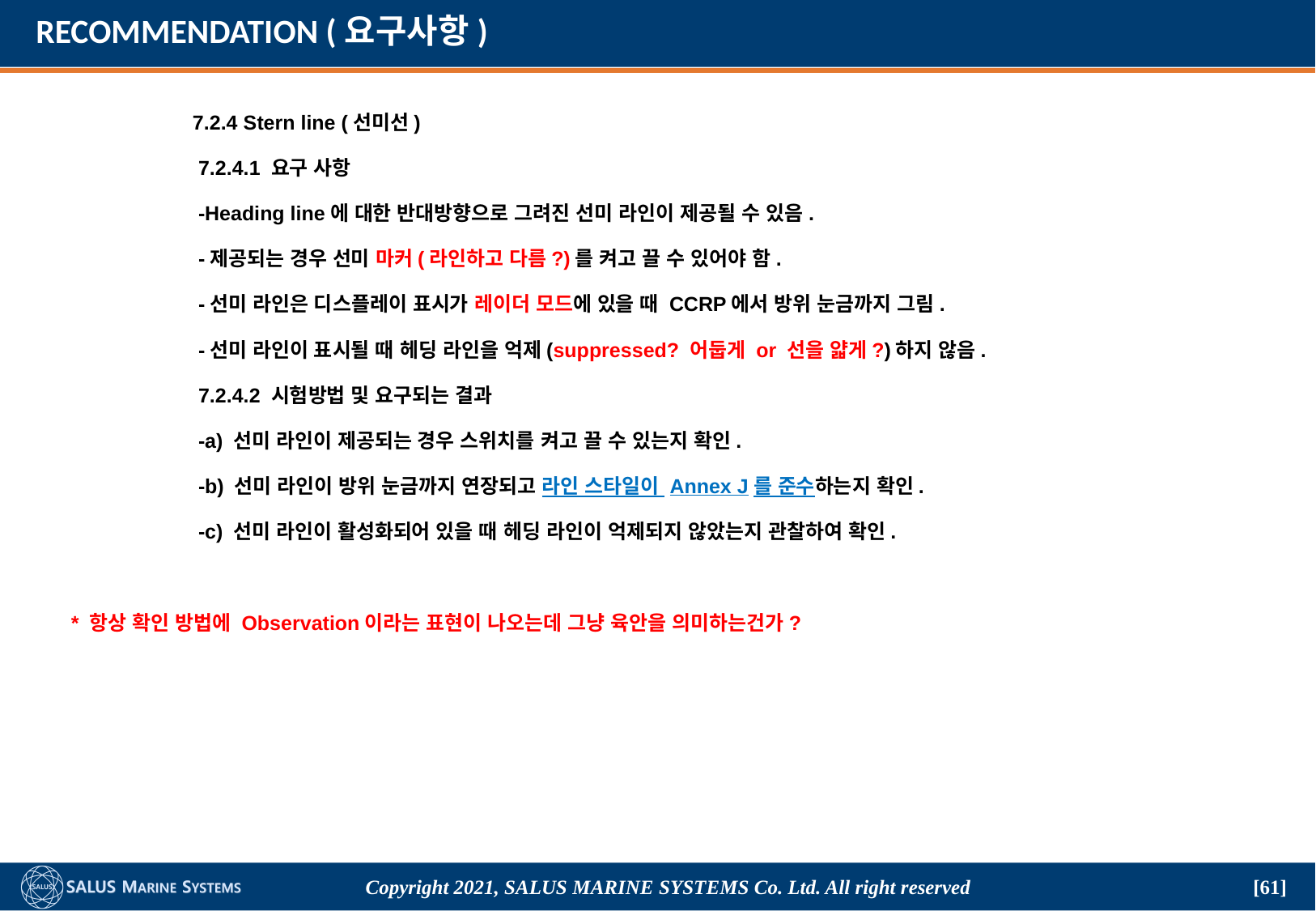

# RECOMMENDATION (요구사항)
	7.2.4 Stern line (선미선)
	 7.2.4.1 요구 사항
	 -Heading line에 대한 반대방향으로 그려진 선미 라인이 제공될 수 있음.
	 -제공되는 경우 선미 마커(라인하고 다름?)를 켜고 끌 수 있어야 함.
	 -선미 라인은 디스플레이 표시가 레이더 모드에 있을 때 CCRP에서 방위 눈금까지 그림.
	 -선미 라인이 표시될 때 헤딩 라인을 억제(suppressed? 어둡게 or 선을 얇게?)하지 않음.
	 7.2.4.2 시험방법 및 요구되는 결과
	 -a) 선미 라인이 제공되는 경우 스위치를 켜고 끌 수 있는지 확인.
	 -b) 선미 라인이 방위 눈금까지 연장되고 라인 스타일이 Annex J를 준수하는지 확인.
	 -c) 선미 라인이 활성화되어 있을 때 헤딩 라인이 억제되지 않았는지 관찰하여 확인.

* 항상 확인 방법에 Observation이라는 표현이 나오는데 그냥 육안을 의미하는건가?
Copyright 2021, SALUS Marine Systems Co. Ltd. All right reserved
[61]